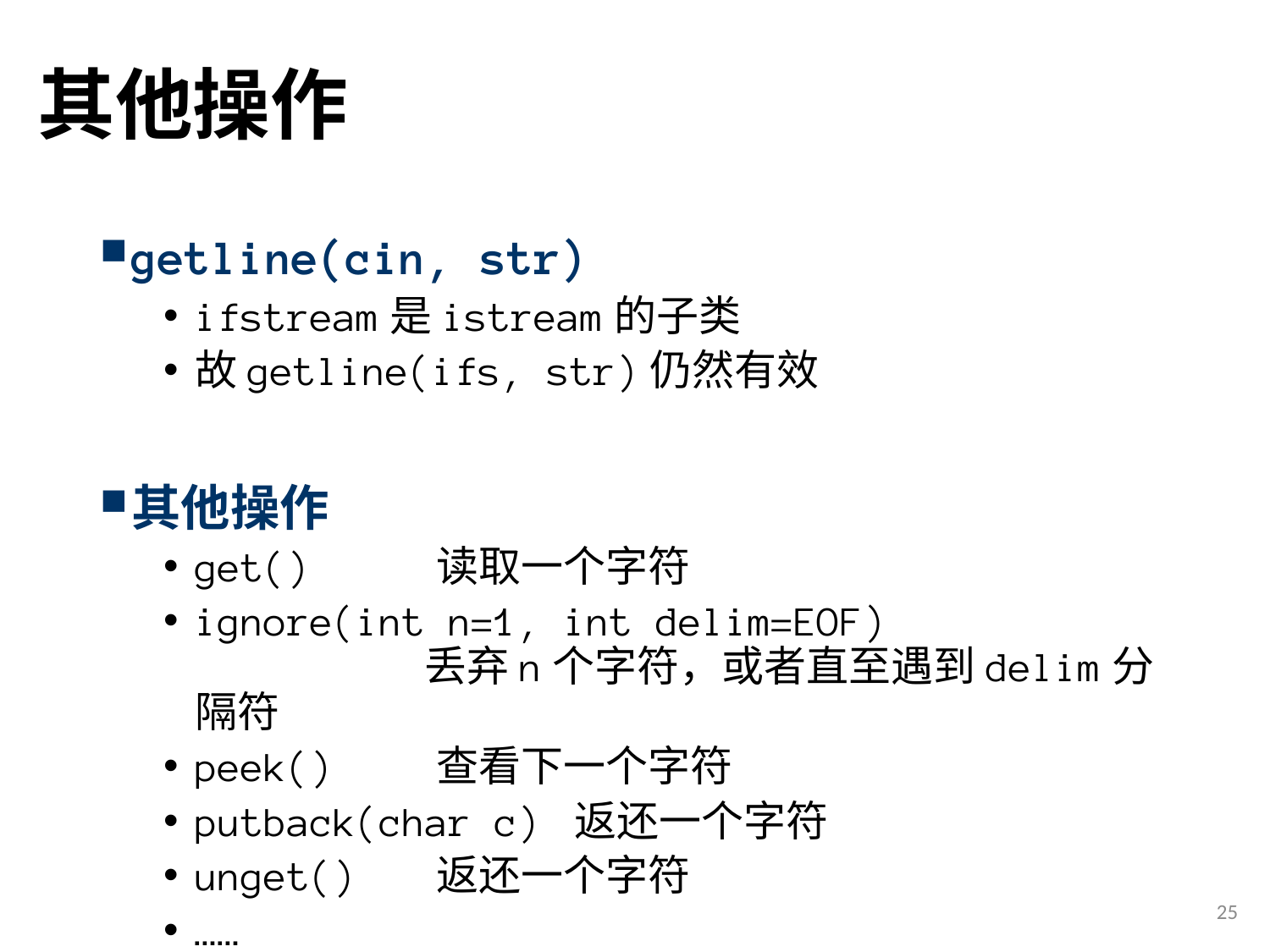

# 其他操作
getline(cin, str)
ifstream是istream的子类
故getline(ifs, str)仍然有效

其他操作
get()     读取一个字符
ignore(int n=1, int delim=EOF)
	    丢弃n个字符，或者直至遇到delim分隔符
peek()    查看下一个字符
putback(char c) 返还一个字符
unget()   返还一个字符
……
25